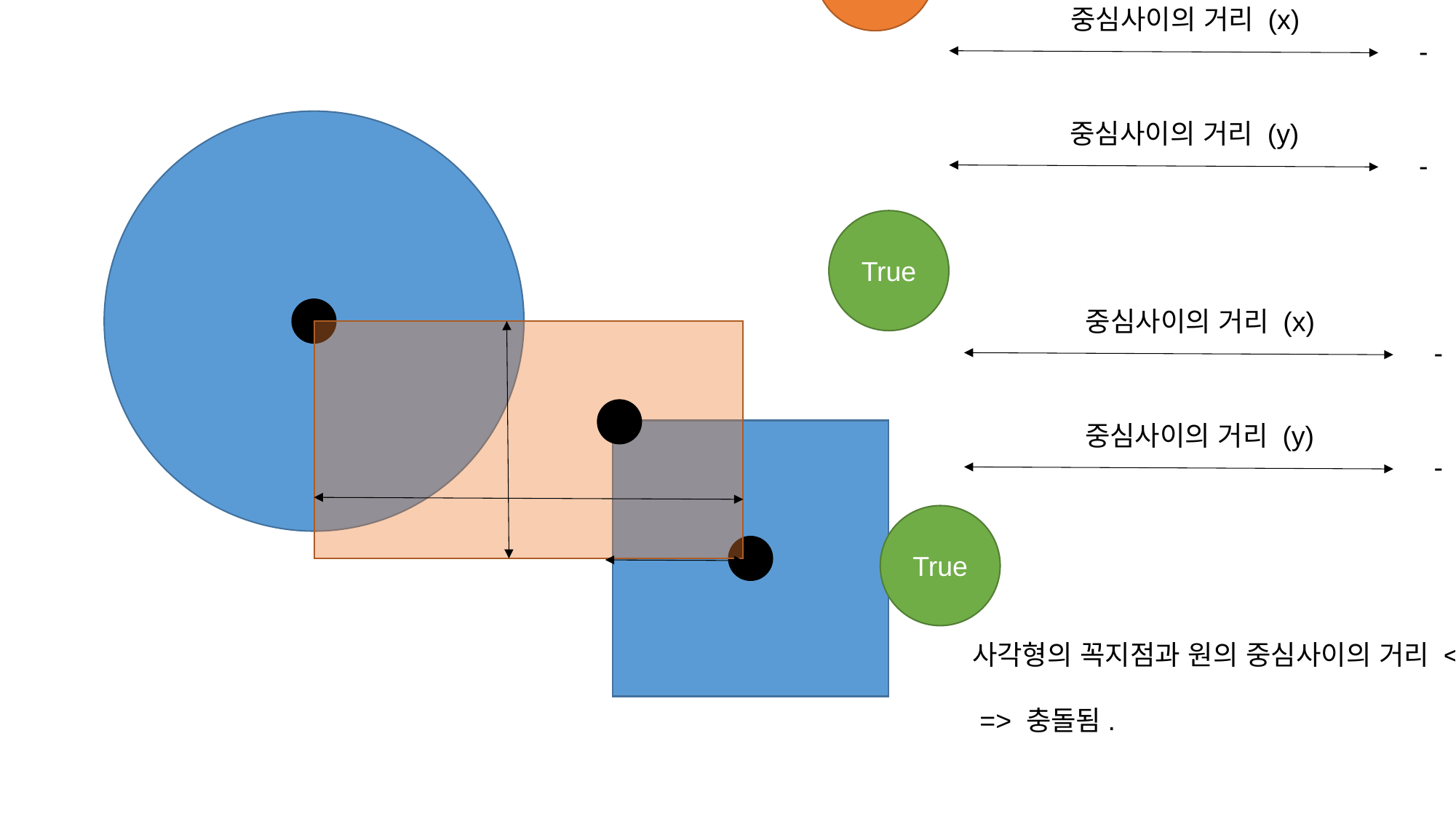

False
중심사이의 거리 (x)
사각형의 가로길이 절반
-
> 반지름
중심사이의 거리 (y)
사각형의 세로길이 절반

-
> 반지름
True
중심사이의 거리 (x)
사각형의 가로길이 절반

-
<= 0

중심사이의 거리 (y)
사각형의 세로길이 절반

-
<= 0
True
사각형의 꼭지점과 원의 중심사이의 거리 < 원의 반지름

 => 충돌됨.